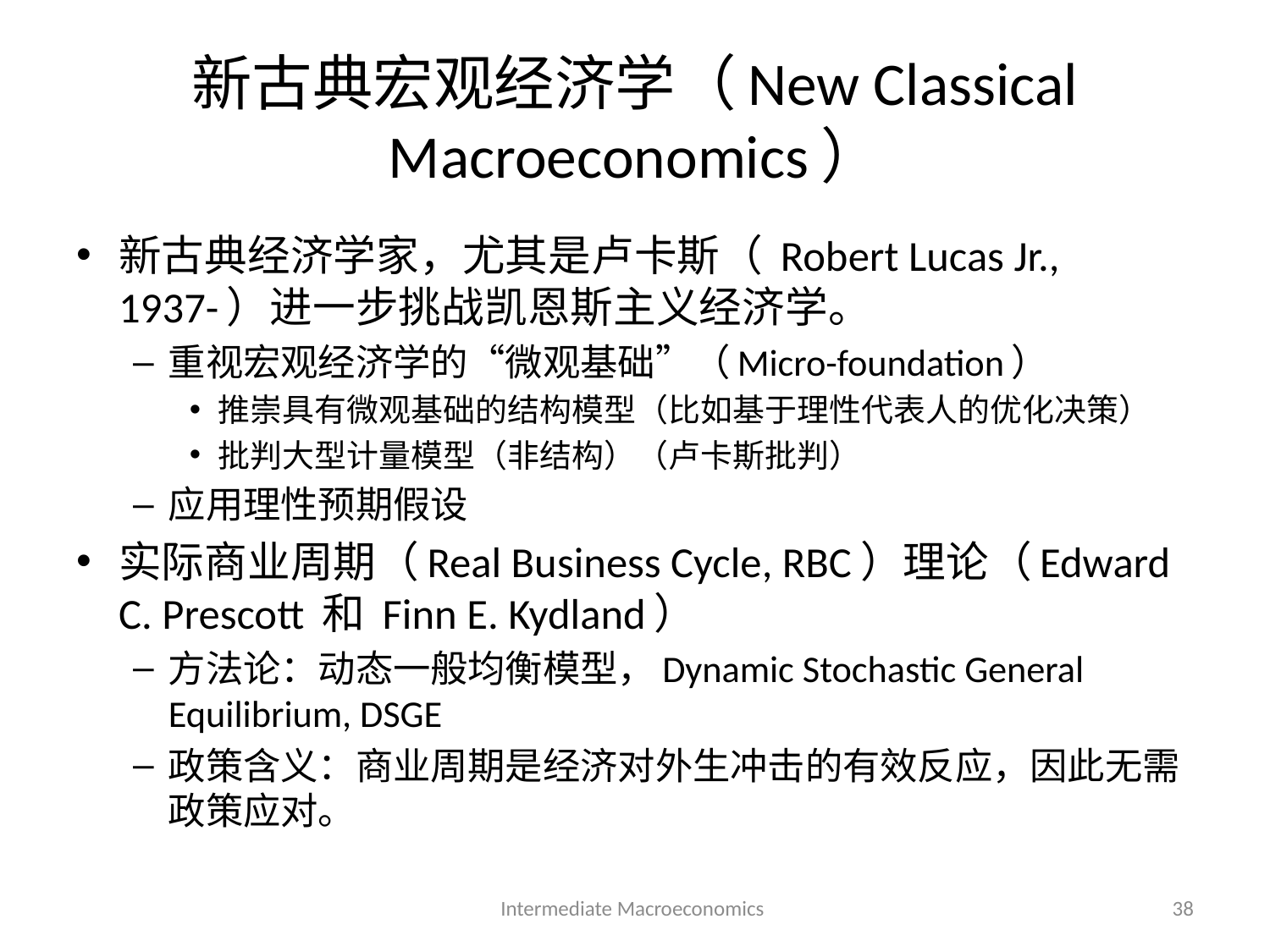

# 新古典宏观经济学（New Classical Macroeconomics）
新古典经济学家，尤其是卢卡斯（ Robert Lucas Jr., 1937-）进一步挑战凯恩斯主义经济学。
重视宏观经济学的“微观基础”（Micro-foundation）
推崇具有微观基础的结构模型（比如基于理性代表人的优化决策）
批判大型计量模型（非结构）（卢卡斯批判）
应用理性预期假设
实际商业周期（Real Business Cycle, RBC）理论（Edward C. Prescott 和 Finn E. Kydland）
方法论：动态一般均衡模型，Dynamic Stochastic General Equilibrium, DSGE
政策含义：商业周期是经济对外生冲击的有效反应，因此无需政策应对。

Intermediate Macroeconomics
38